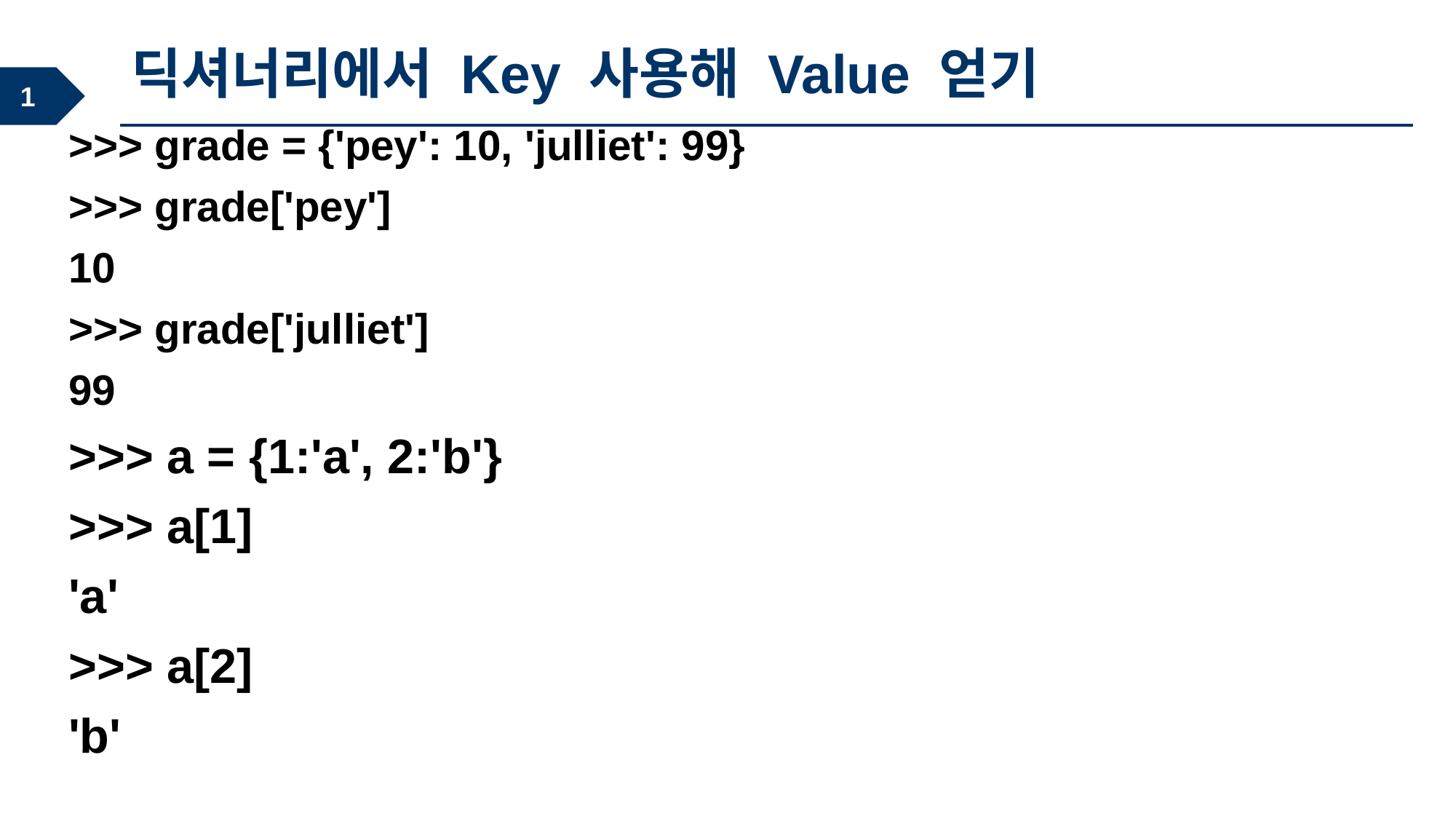

딕셔너리에서 Key 사용해 Value 얻기
>>> grade = {'pey': 10, 'julliet': 99}
>>> grade['pey']
10
>>> grade['julliet']
99
>>> a = {1:'a', 2:'b'}
>>> a[1]
'a'
>>> a[2]
'b'